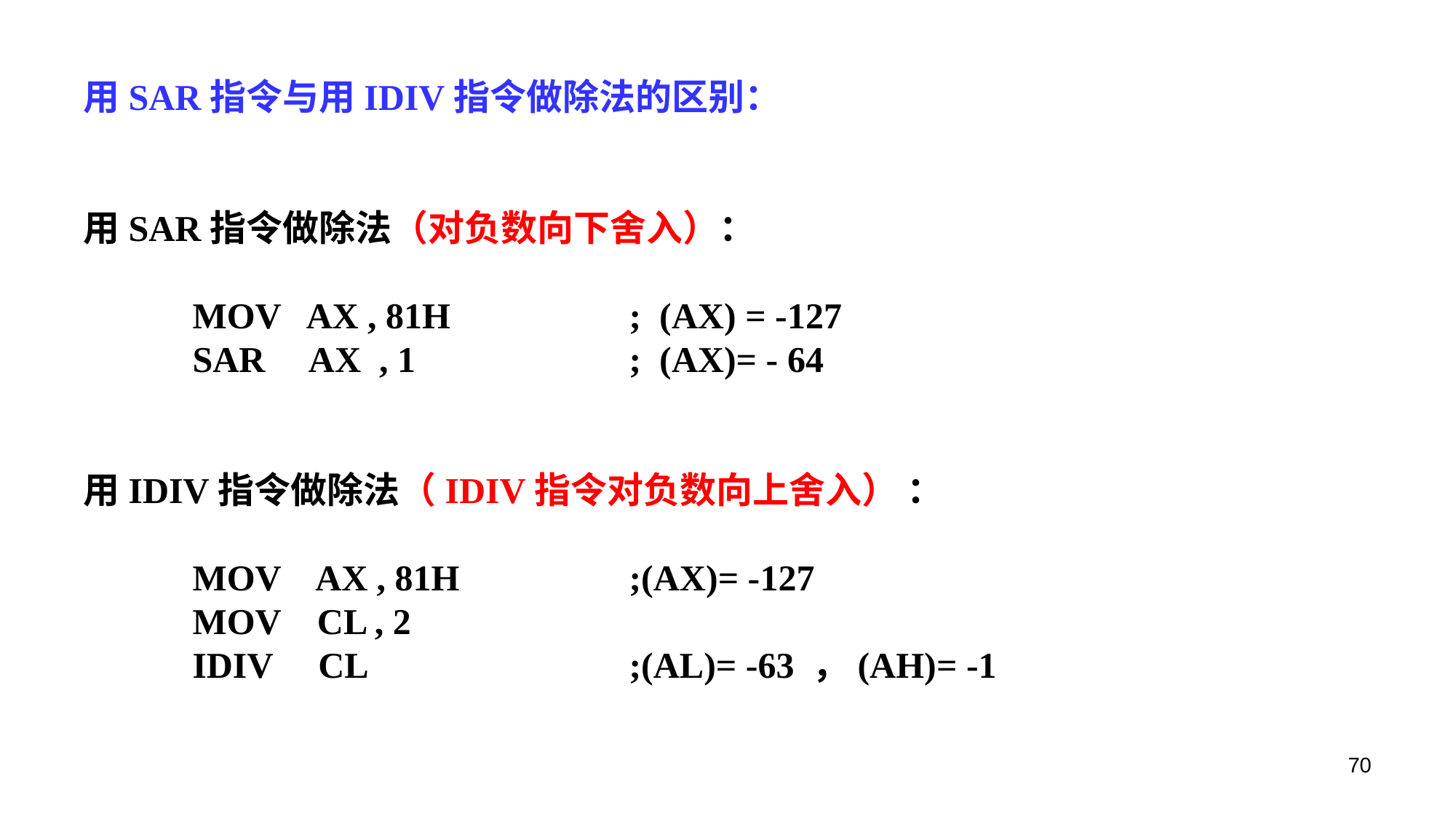

用SAR指令与用IDIV指令做除法的区别：

用SAR指令做除法（对负数向下舍入）：

	MOV   AX , 81H		;  (AX) = -127
	SAR     AX  , 1		;  (AX)= - 64

用IDIV指令做除法（IDIV指令对负数向上舍入） ：

	MOV    AX , 81H		;(AX)= -127
	MOV    CL , 2
	IDIV     CL			;(AL)= -63 ，(AH)= -1
70